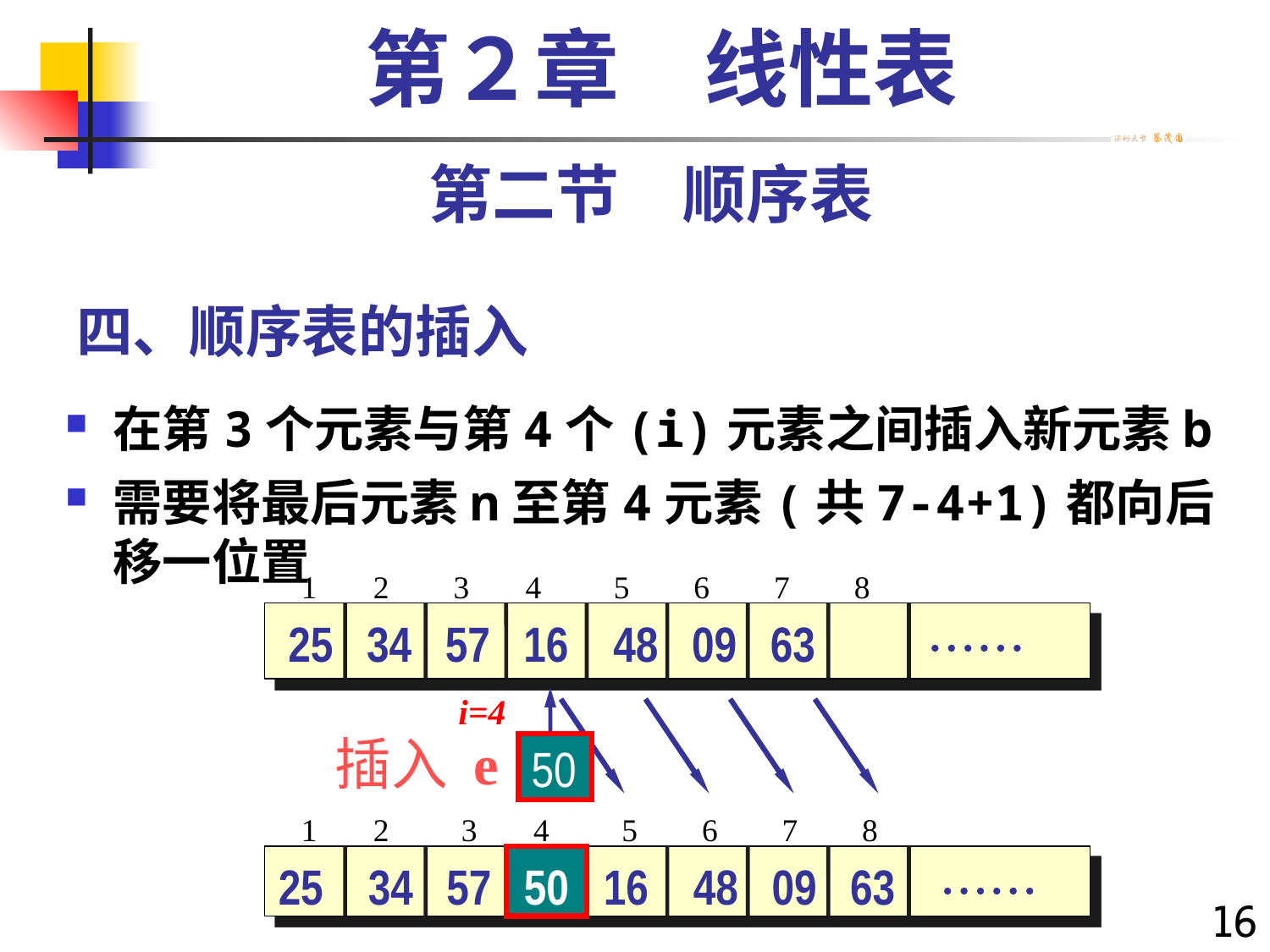

第２章　线性表
第二节　顺序表
# 四、顺序表的插入
在第3个元素与第4个(i)元素之间插入新元素b
需要将最后元素n至第4元素(共7-4+1)都向后移一位置
   1       2        3       4         5        6        7        8

 25   34   57   16    48   09   63          ……
i=4

插入 e

50
   1       2         3       4         5        6        7        8

25    34   57  50    16    48   09   63    ……
50
16